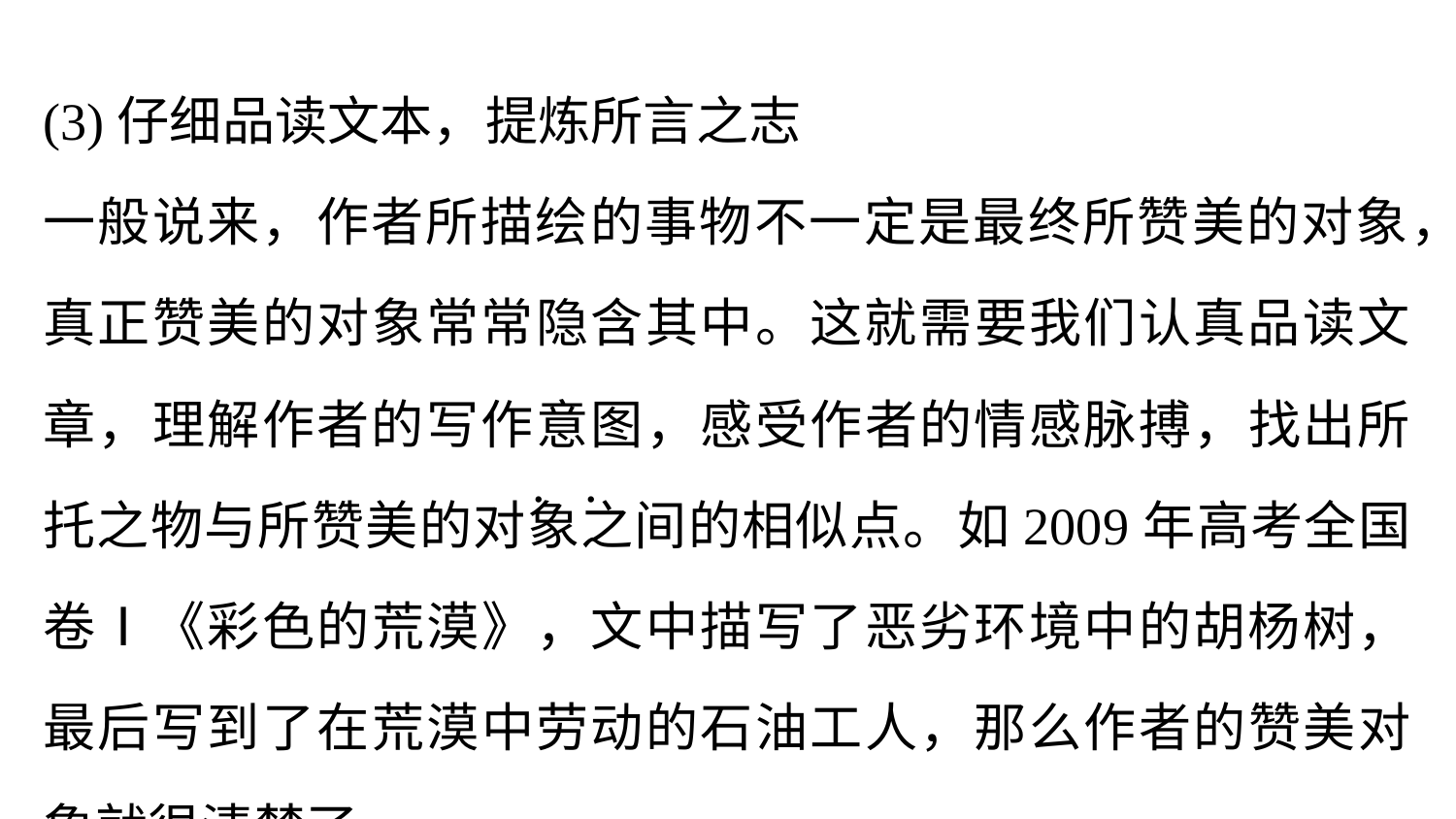

(3)仔细品读文本，提炼所言之志
一般说来，作者所描绘的事物不一定是最终所赞美的对象，真正赞美的对象常常隐含其中。这就需要我们认真品读文章，理解作者的写作意图，感受作者的情感脉搏，找出所托之物与所赞美的对象之间的相似点。如2009年高考全国卷Ⅰ《彩色的荒漠》，文中描写了恶劣环境中的胡杨树，最后写到了在荒漠中劳动的石油工人，那么作者的赞美对象就很清楚了。
.   .